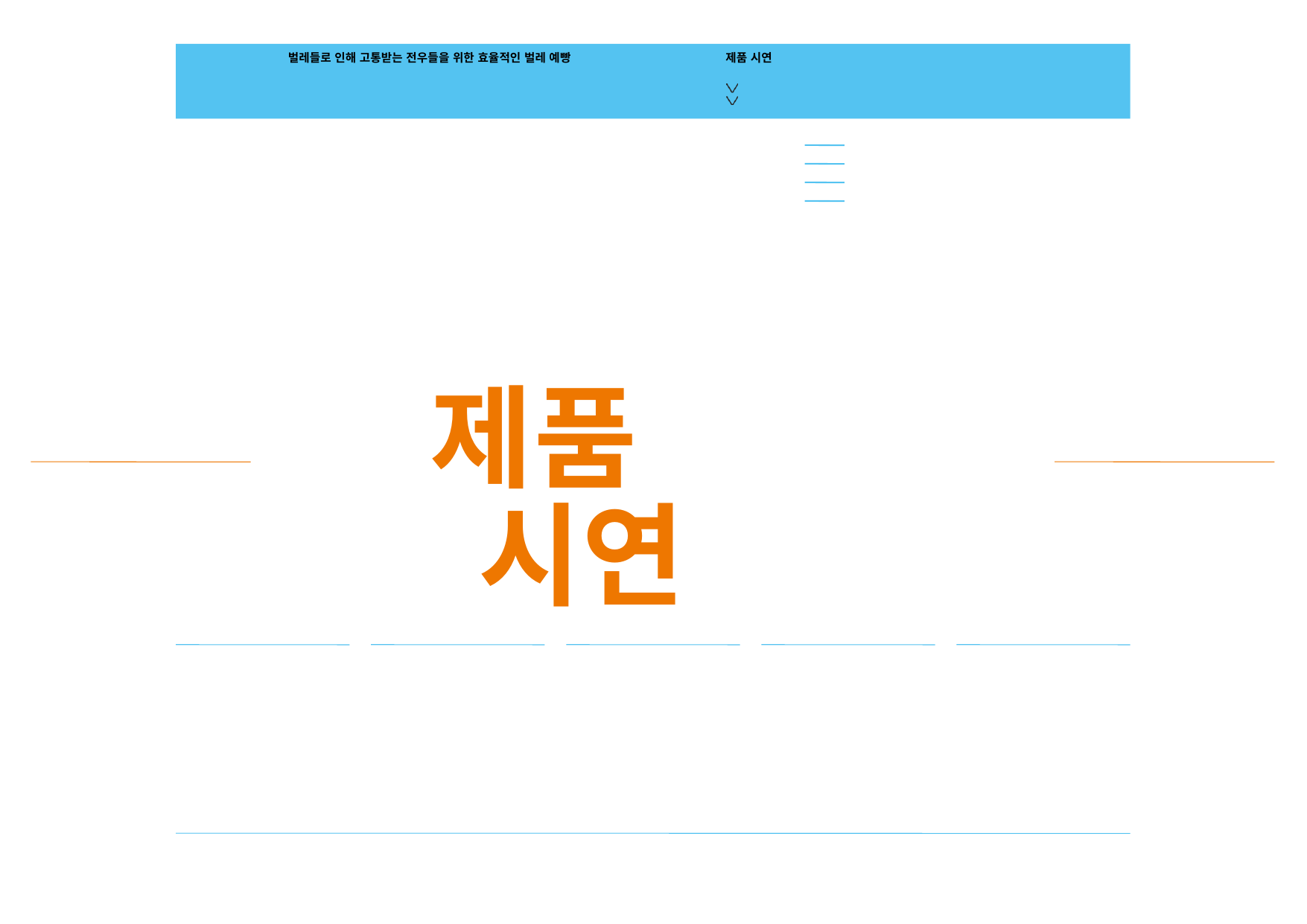

벌레들로 인해 고통받는 전우들을 위한 효율적인 벌레 예빵
제품 시연
제품 시연